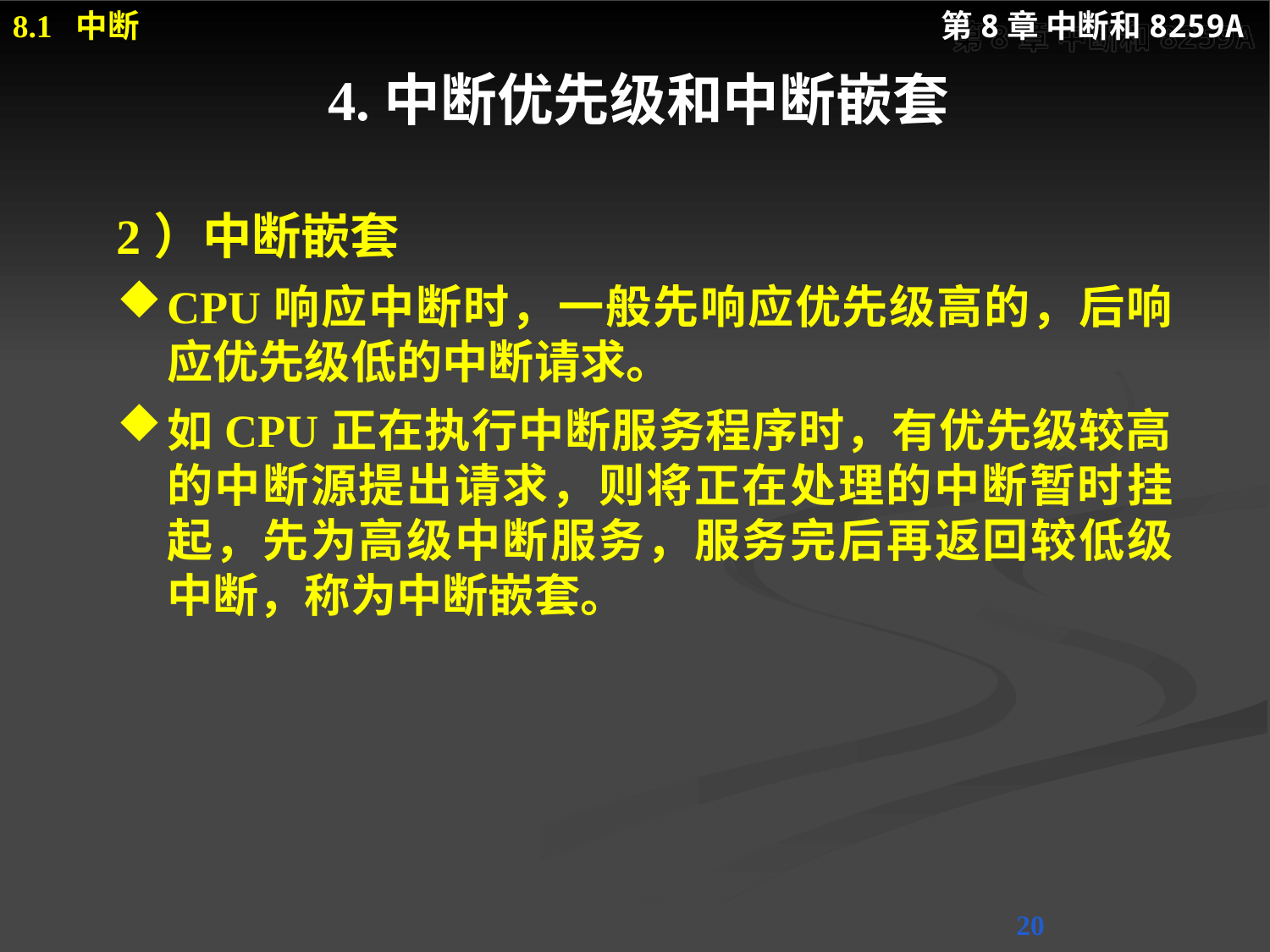

# 4.中断优先级和中断嵌套
2）中断嵌套
CPU响应中断时，一般先响应优先级高的，后响应优先级低的中断请求。
如CPU正在执行中断服务程序时，有优先级较高的中断源提出请求，则将正在处理的中断暂时挂起，先为高级中断服务，服务完后再返回较低级中断，称为中断嵌套。